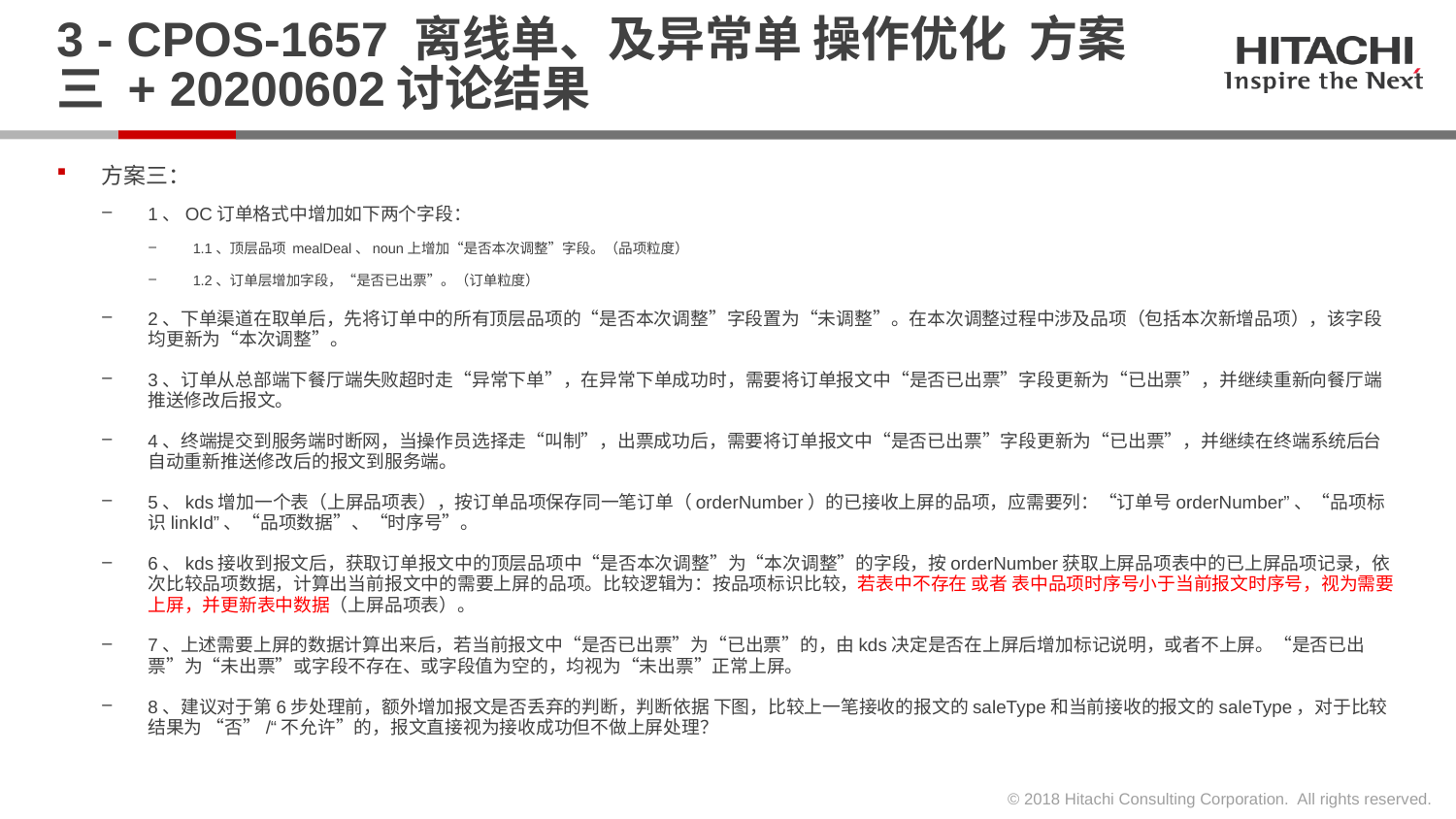

# 3 - CPOS-1657 离线单、及异常单 操作优化  方案三 + 20200602讨论结果
方案三：
1、OC订单格式中增加如下两个字段：
1.1、顶层品项 mealDeal、noun上增加“是否本次调整”字段。（品项粒度）
1.2、订单层增加字段，“是否已出票”。（订单粒度）
2、下单渠道在取单后，先将订单中的所有顶层品项的“是否本次调整”字段置为“未调整”。在本次调整过程中涉及品项（包括本次新增品项），该字段均更新为“本次调整”。
3、订单从总部端下餐厅端失败超时走“异常下单”，在异常下单成功时，需要将订单报文中“是否已出票”字段更新为“已出票”，并继续重新向餐厅端推送修改后报文。
4、终端提交到服务端时断网，当操作员选择走“叫制”，出票成功后，需要将订单报文中“是否已出票”字段更新为“已出票”，并继续在终端系统后台自动重新推送修改后的报文到服务端。
5、kds增加一个表（上屏品项表），按订单品项保存同一笔订单（orderNumber）的已接收上屏的品项，应需要列：“订单号orderNumber”、“品项标识linkId”、“品项数据”、“时序号”。
6、kds接收到报文后，获取订单报文中的顶层品项中“是否本次调整”为“本次调整”的字段，按orderNumber获取上屏品项表中的已上屏品项记录，依次比较品项数据，计算出当前报文中的需要上屏的品项。比较逻辑为：按品项标识比较，若表中不存在 或者 表中品项时序号小于当前报文时序号，视为需要上屏，并更新表中数据（上屏品项表）。
7、上述需要上屏的数据计算出来后，若当前报文中“是否已出票”为“已出票”的，由kds决定是否在上屏后增加标记说明，或者不上屏。“是否已出票”为“未出票”或字段不存在、或字段值为空的，均视为“未出票”正常上屏。
8、建议对于第6步处理前，额外增加报文是否丢弃的判断，判断依据 下图，比较上一笔接收的报文的saleType和当前接收的报文的saleType，对于比较结果为 “否”/“不允许”的，报文直接视为接收成功但不做上屏处理？